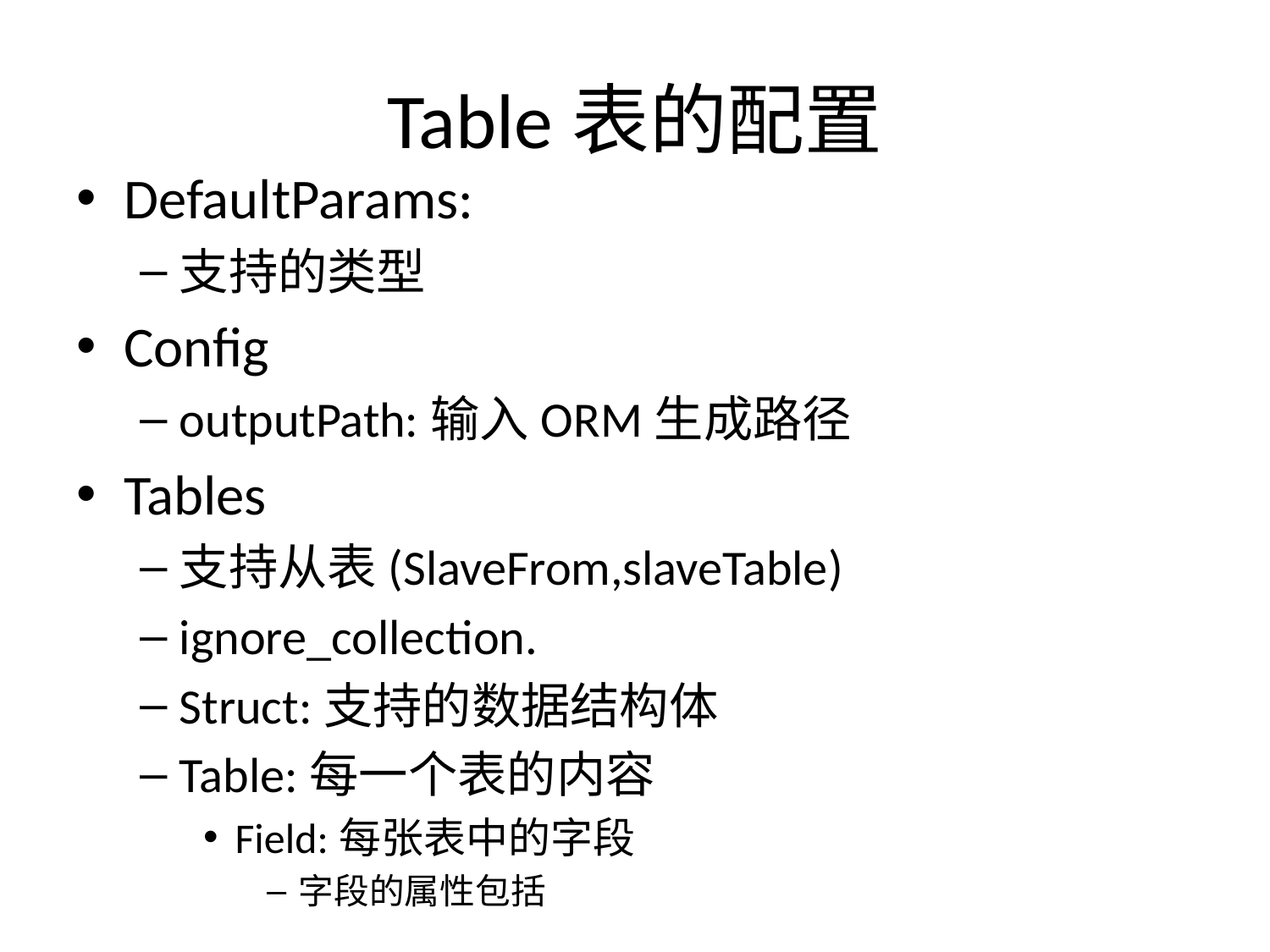

# Table表的配置
DefaultParams:
支持的类型
Config
outputPath:输入ORM生成路径
Tables
支持从表(SlaveFrom,slaveTable)
ignore_collection.
Struct:支持的数据结构体
Table:每一个表的内容
Field:每张表中的字段
字段的属性包括